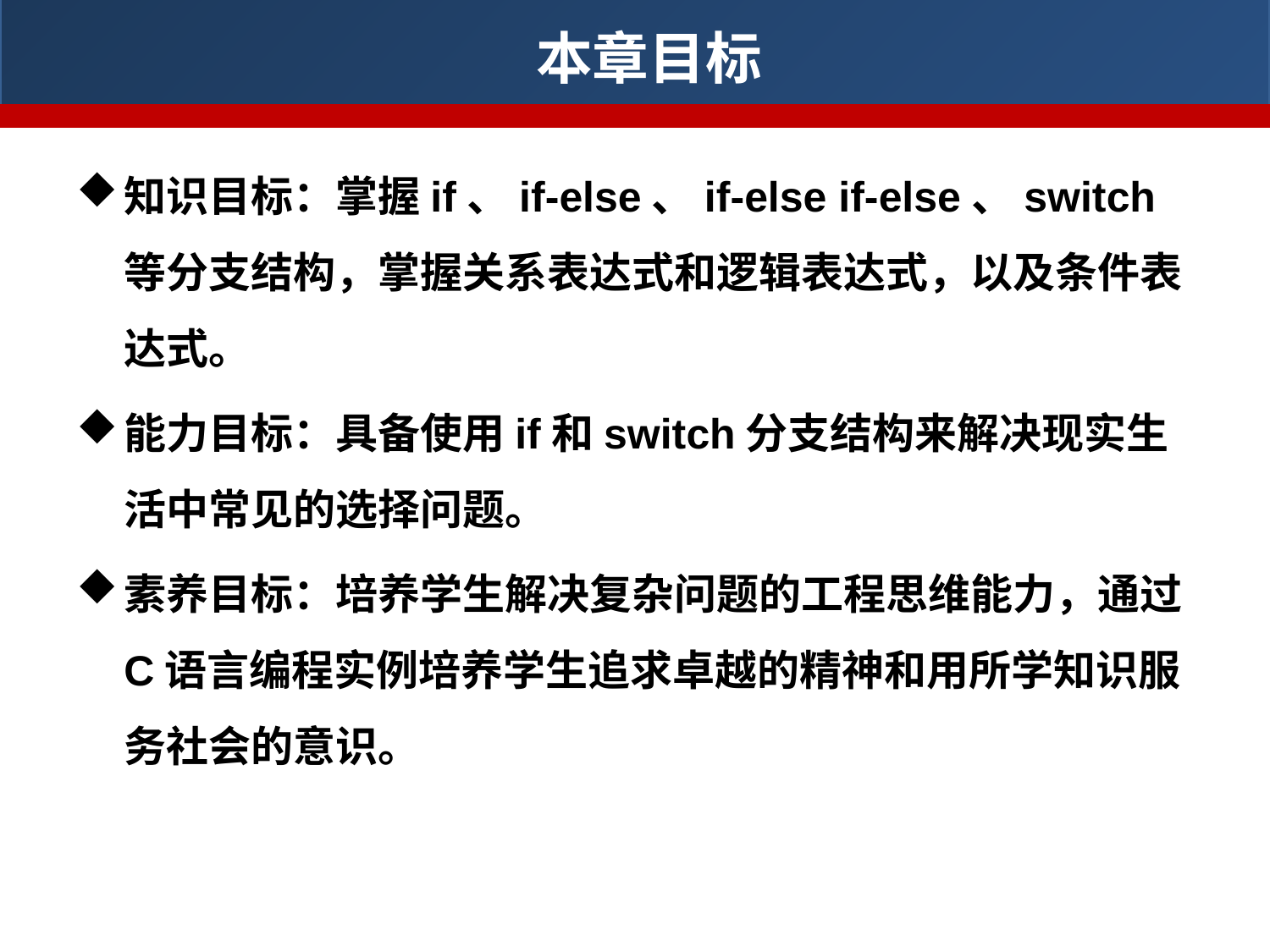

本章目标
知识目标：掌握if、if-else、if-else if-else、switch等分支结构，掌握关系表达式和逻辑表达式，以及条件表达式。
能力目标：具备使用if和switch分支结构来解决现实生活中常见的选择问题。
素养目标：培养学生解决复杂问题的工程思维能力，通过C语言编程实例培养学生追求卓越的精神和用所学知识服务社会的意识。